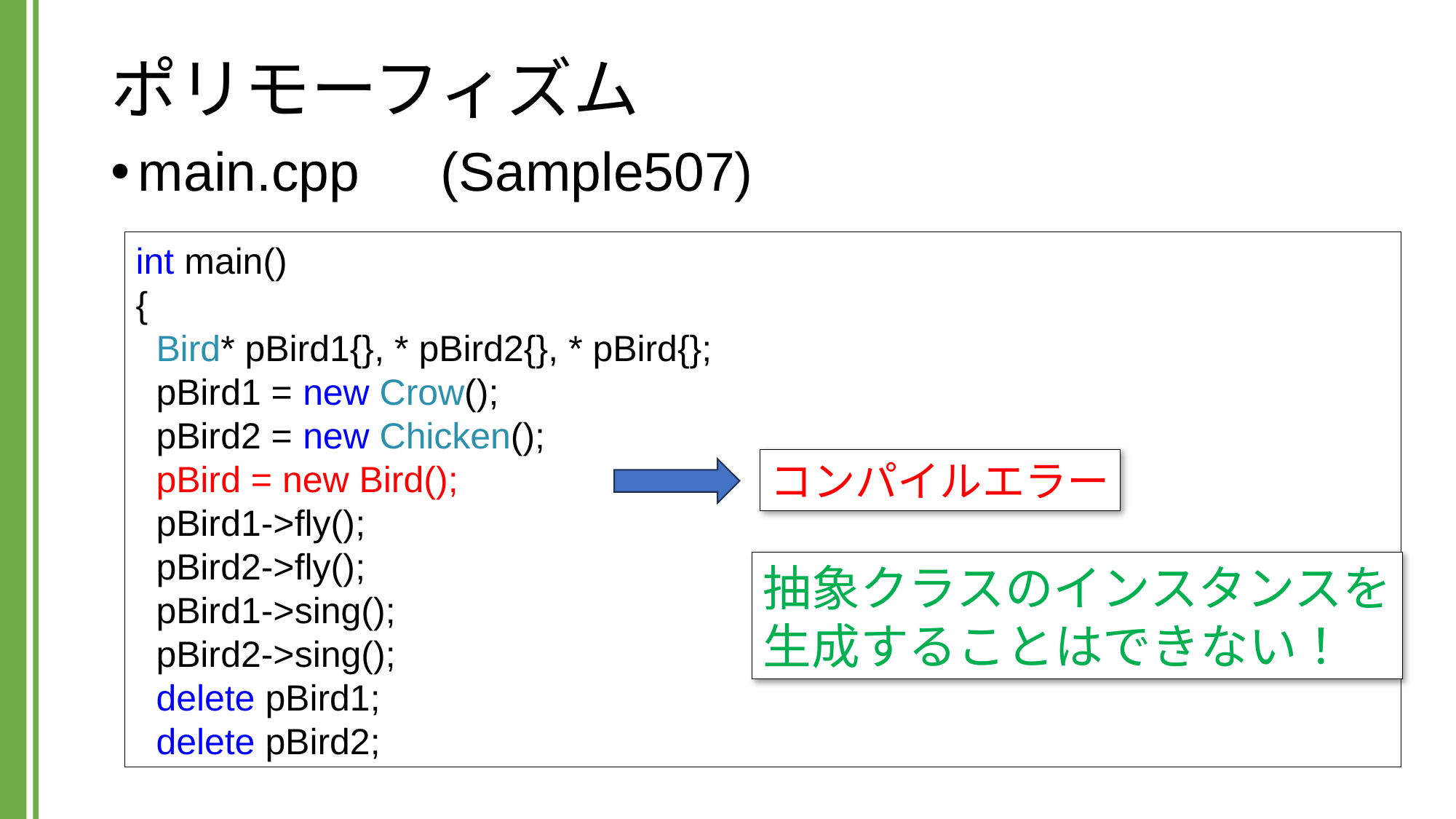

# ポリモーフィズム
main.cpp　(Sample507)

int main()
{
  Bird* pBird1{}, * pBird2{}, * pBird{};
  pBird1 = new Crow();
  pBird2 = new Chicken();
  pBird = new Bird();
  pBird1->fly();
  pBird2->fly();
  pBird1->sing();
  pBird2->sing();
  delete pBird1;
  delete pBird2;
コンパイルエラー

抽象クラスのインスタンスを
生成することはできない！